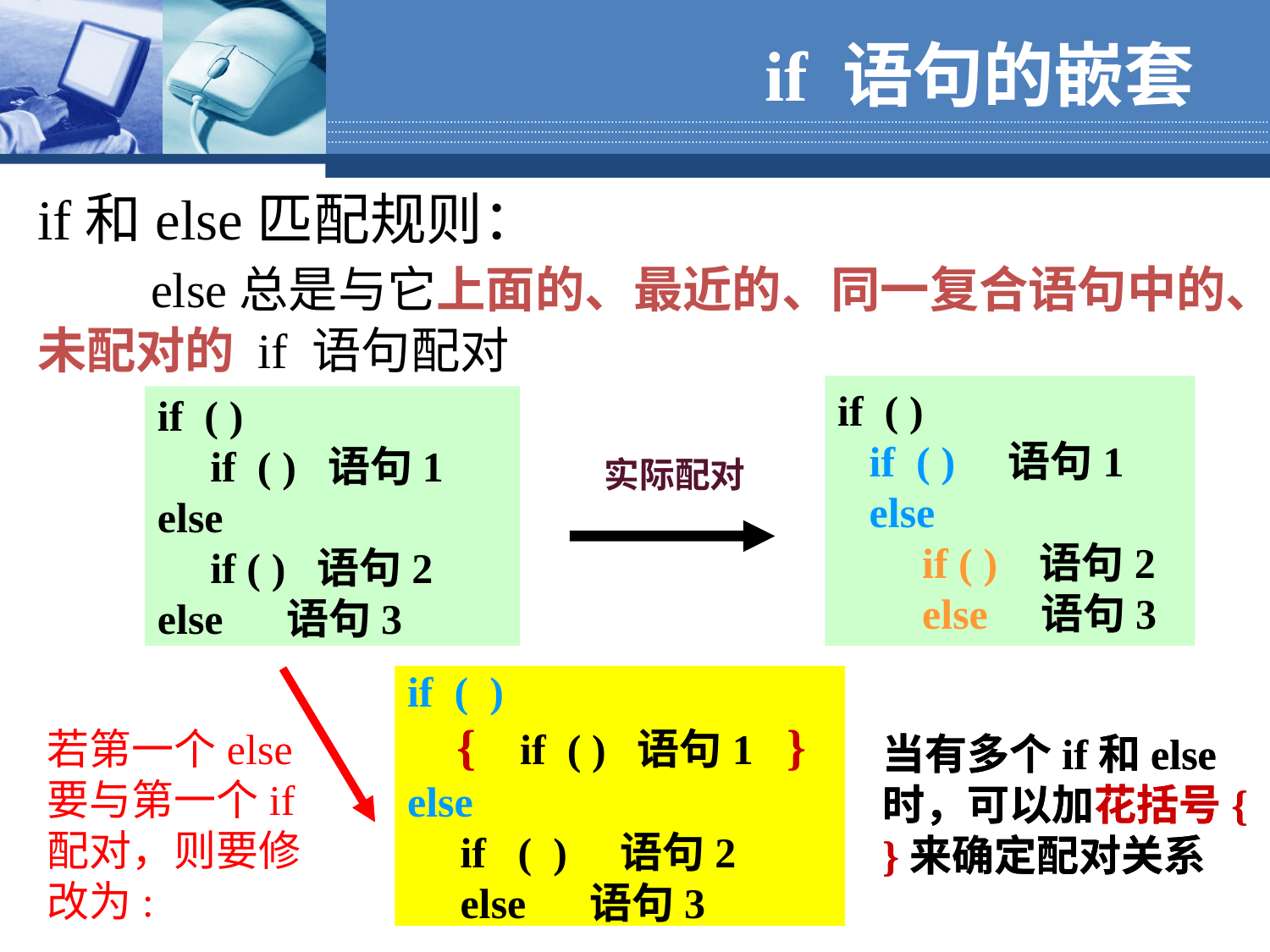

if 语句的嵌套
if和else匹配规则：
        else总是与它上面的、最近的、同一复合语句中的、
未配对的 if 语句配对
if  ( )
   if  ( )    语句1
   else
        if ( )   语句2
        else    语句3
if  ( )
     if  ( )  语句1
else
     if ( )  语句2
else     语句3
实际配对

if  (  )
    {    if  ( )  语句1   }
else
     if   (  )    语句2
     else     语句3

若第一个else要与第一个if 配对，则要修改为:
当有多个if和else时，可以加花括号{ }来确定配对关系
当有多个if和else时，可以加花括号{ }来确定配对关系